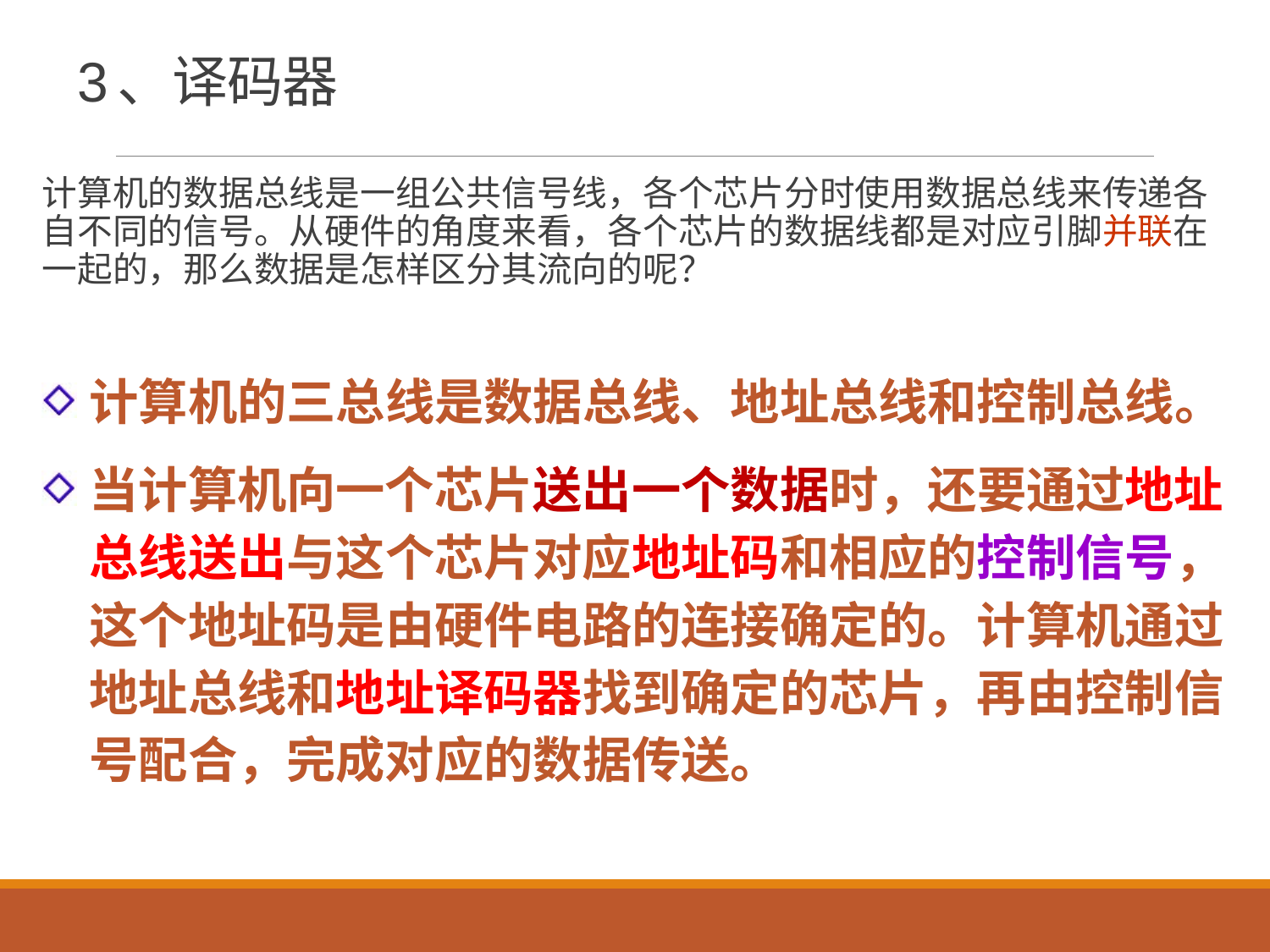

# 3、译码器
计算机的数据总线是一组公共信号线，各个芯片分时使用数据总线来传递各自不同的信号。从硬件的角度来看，各个芯片的数据线都是对应引脚并联在一起的，那么数据是怎样区分其流向的呢？

计算机的三总线是数据总线、地址总线和控制总线。
当计算机向一个芯片送出一个数据时，还要通过地址总线送出与这个芯片对应地址码和相应的控制信号，这个地址码是由硬件电路的连接确定的。计算机通过地址总线和地址译码器找到确定的芯片，再由控制信号配合，完成对应的数据传送。